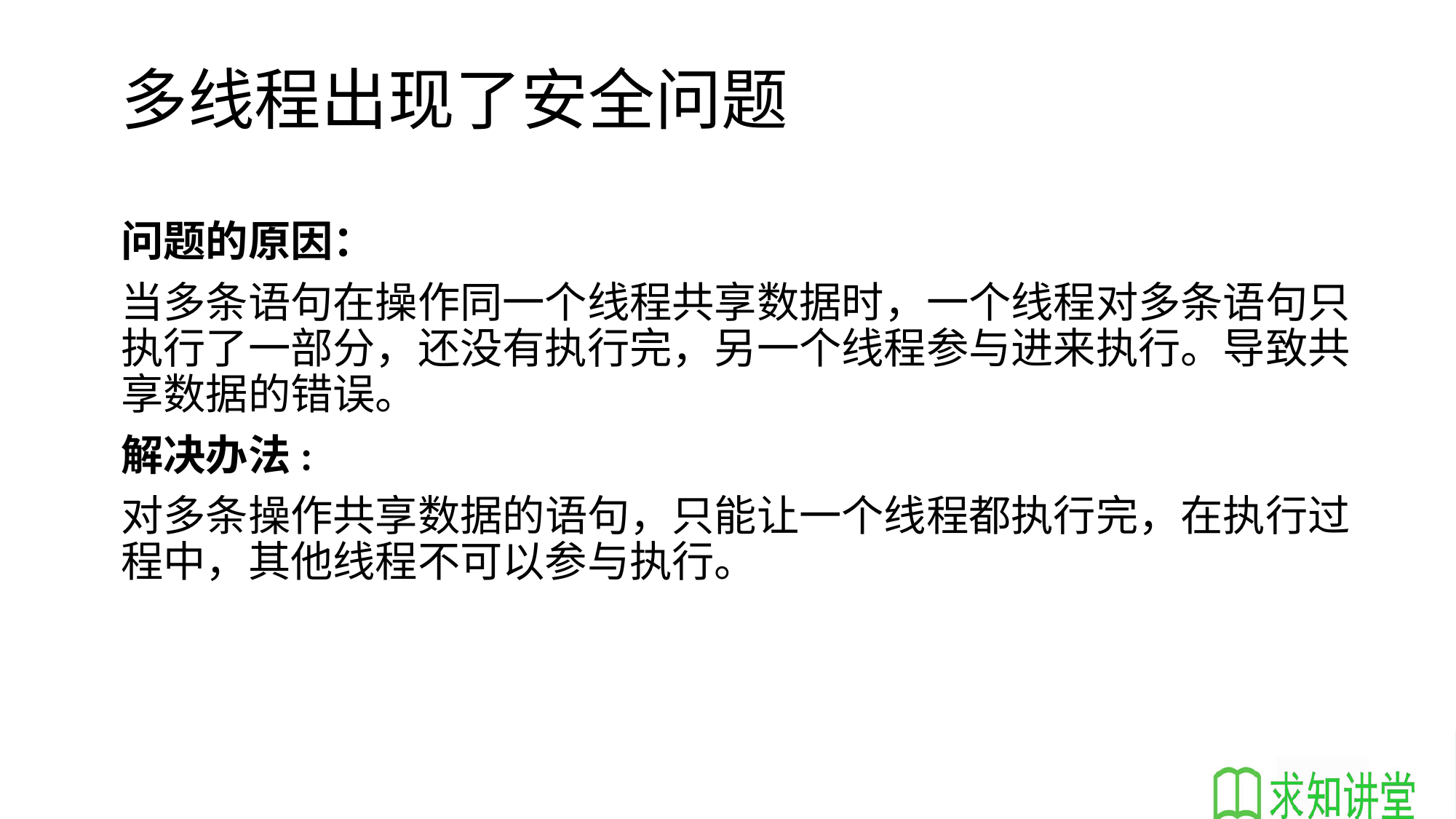

# 多线程出现了安全问题
问题的原因：
当多条语句在操作同一个线程共享数据时，一个线程对多条语句只执行了一部分，还没有执行完，另一个线程参与进来执行。导致共享数据的错误。
解决办法:
对多条操作共享数据的语句，只能让一个线程都执行完，在执行过程中，其他线程不可以参与执行。